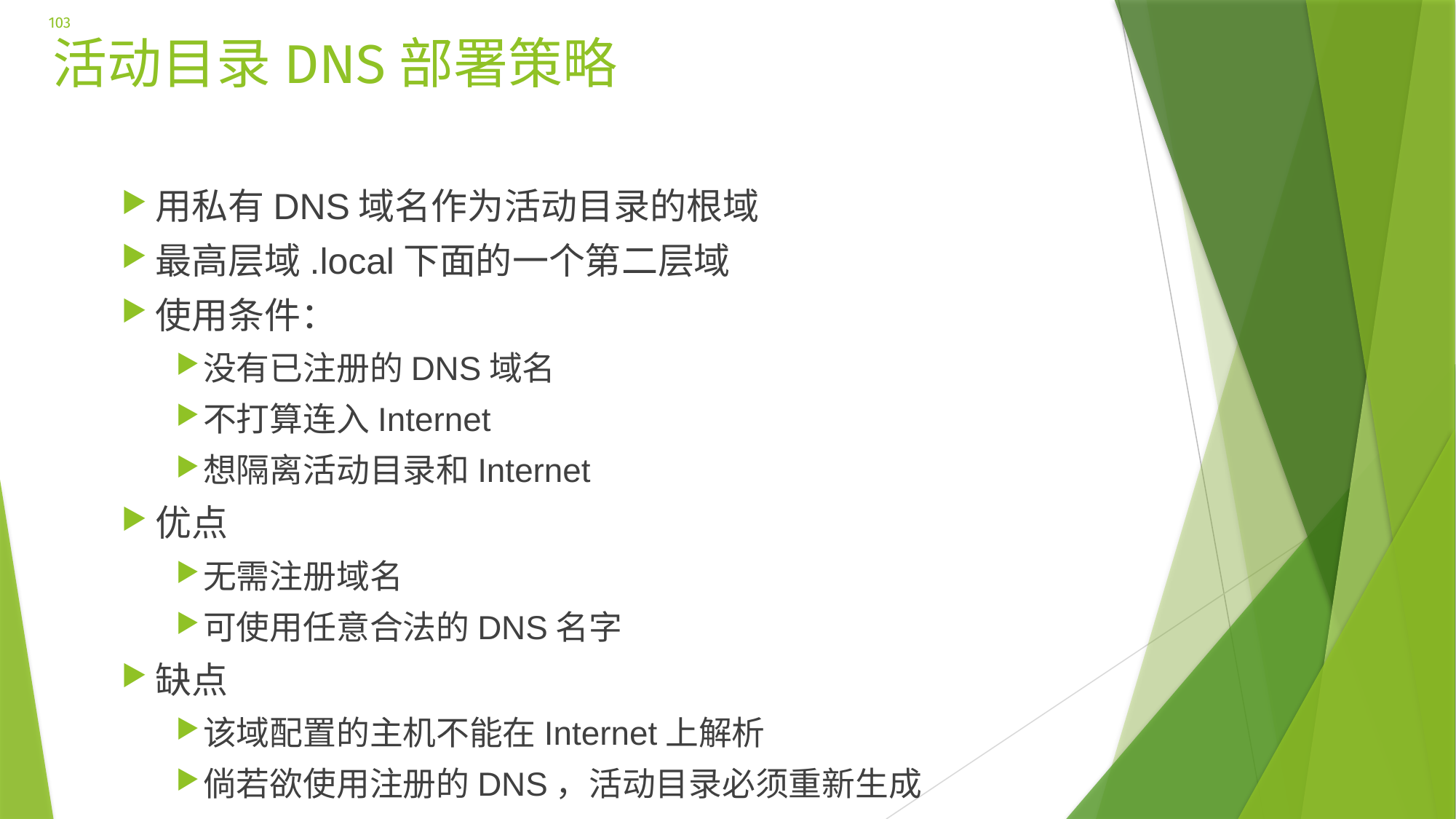

103
# 活动目录DNS部署策略
用私有DNS域名作为活动目录的根域
最高层域.local下面的一个第二层域
使用条件：
没有已注册的DNS域名
不打算连入Internet
想隔离活动目录和Internet
优点
无需注册域名
可使用任意合法的DNS名字
缺点
该域配置的主机不能在Internet上解析
倘若欲使用注册的DNS，活动目录必须重新生成